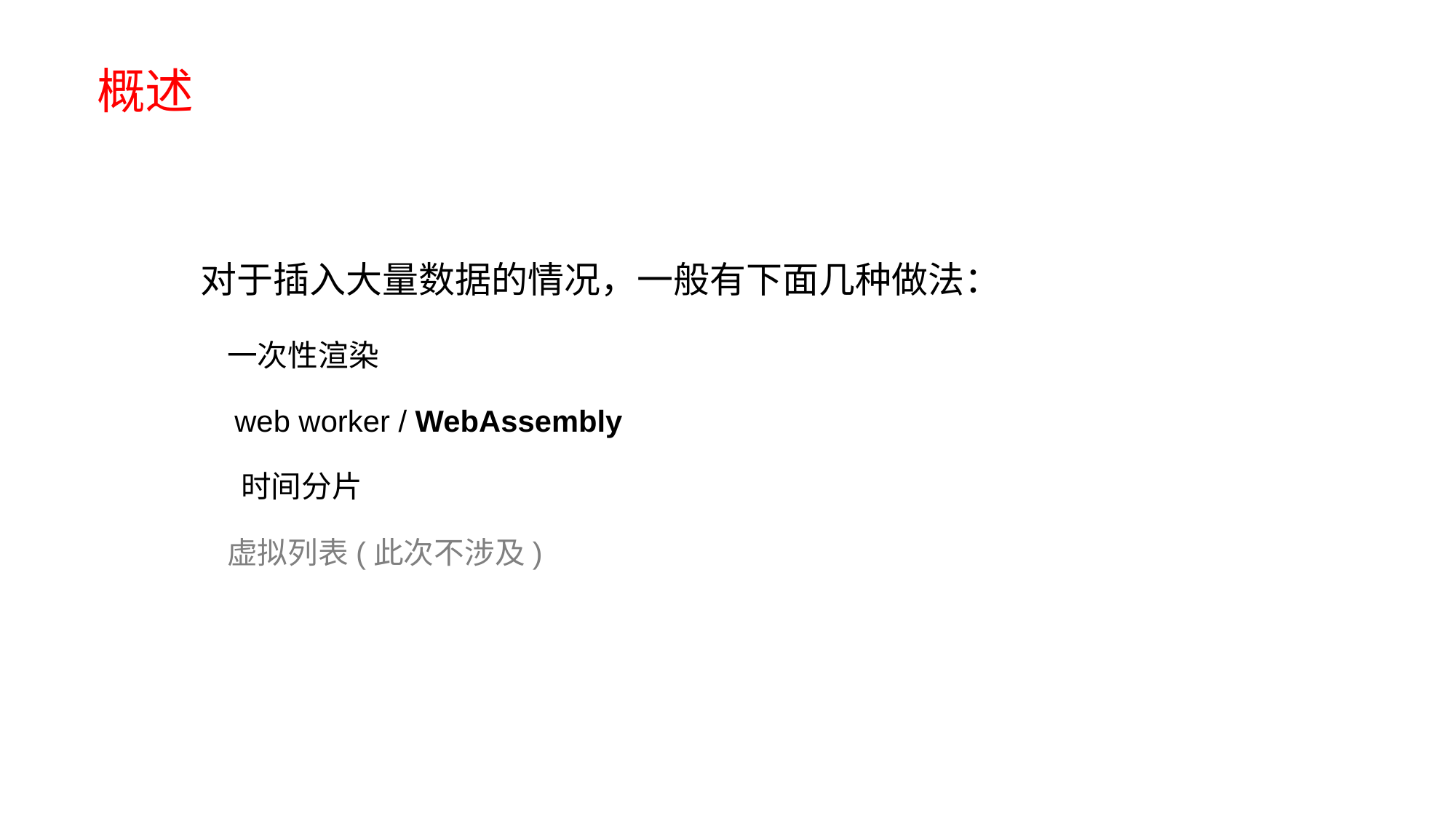

概述
# 对于插入大量数据的情况，一般有下面几种做法： 一次性渲染 web worker / WebAssembly 时间分片 虚拟列表(此次不涉及)